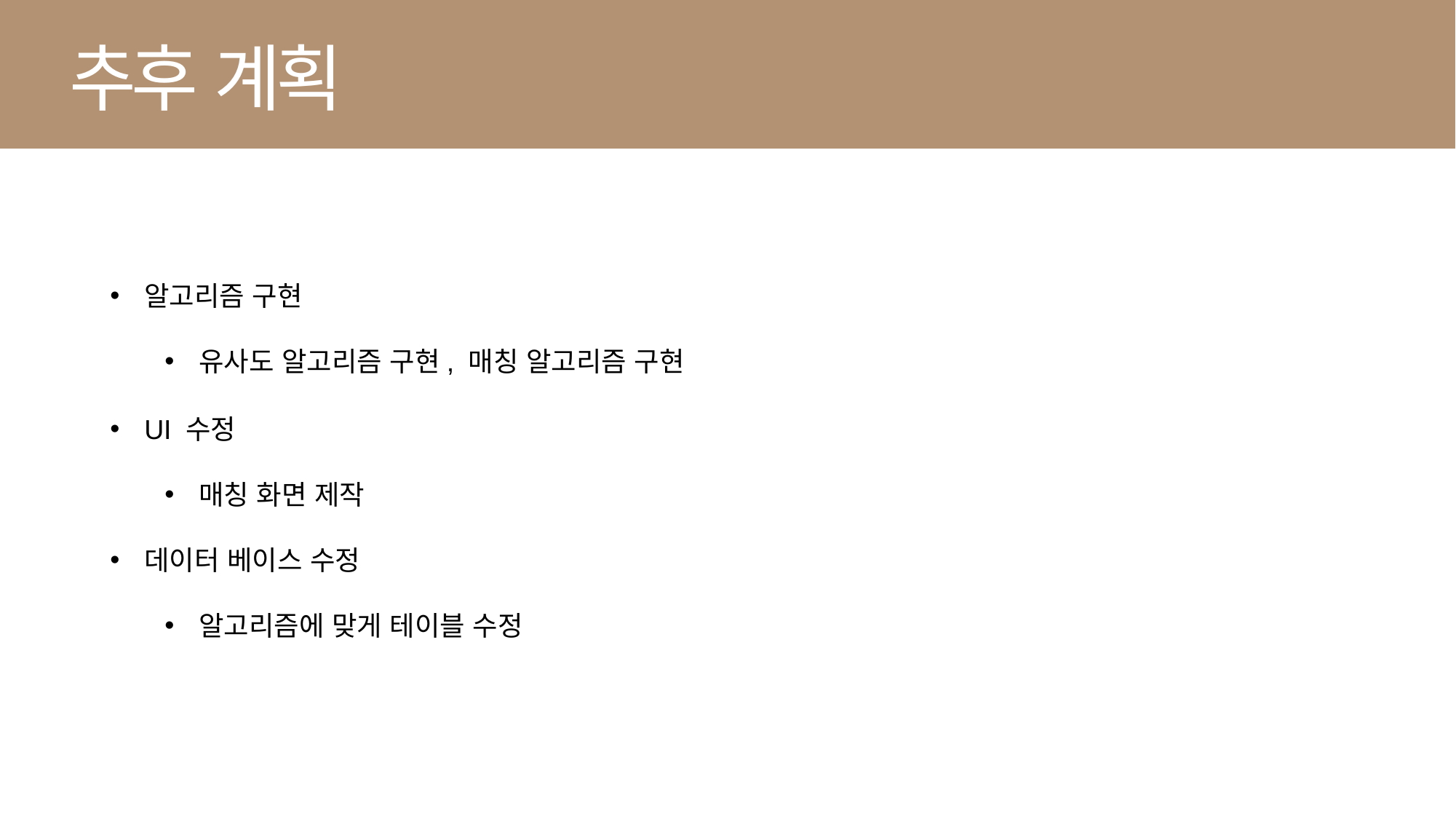

추후 계획
알고리즘 구현
유사도 알고리즘 구현, 매칭 알고리즘 구현
UI 수정
매칭 화면 제작
데이터 베이스 수정
알고리즘에 맞게 테이블 수정